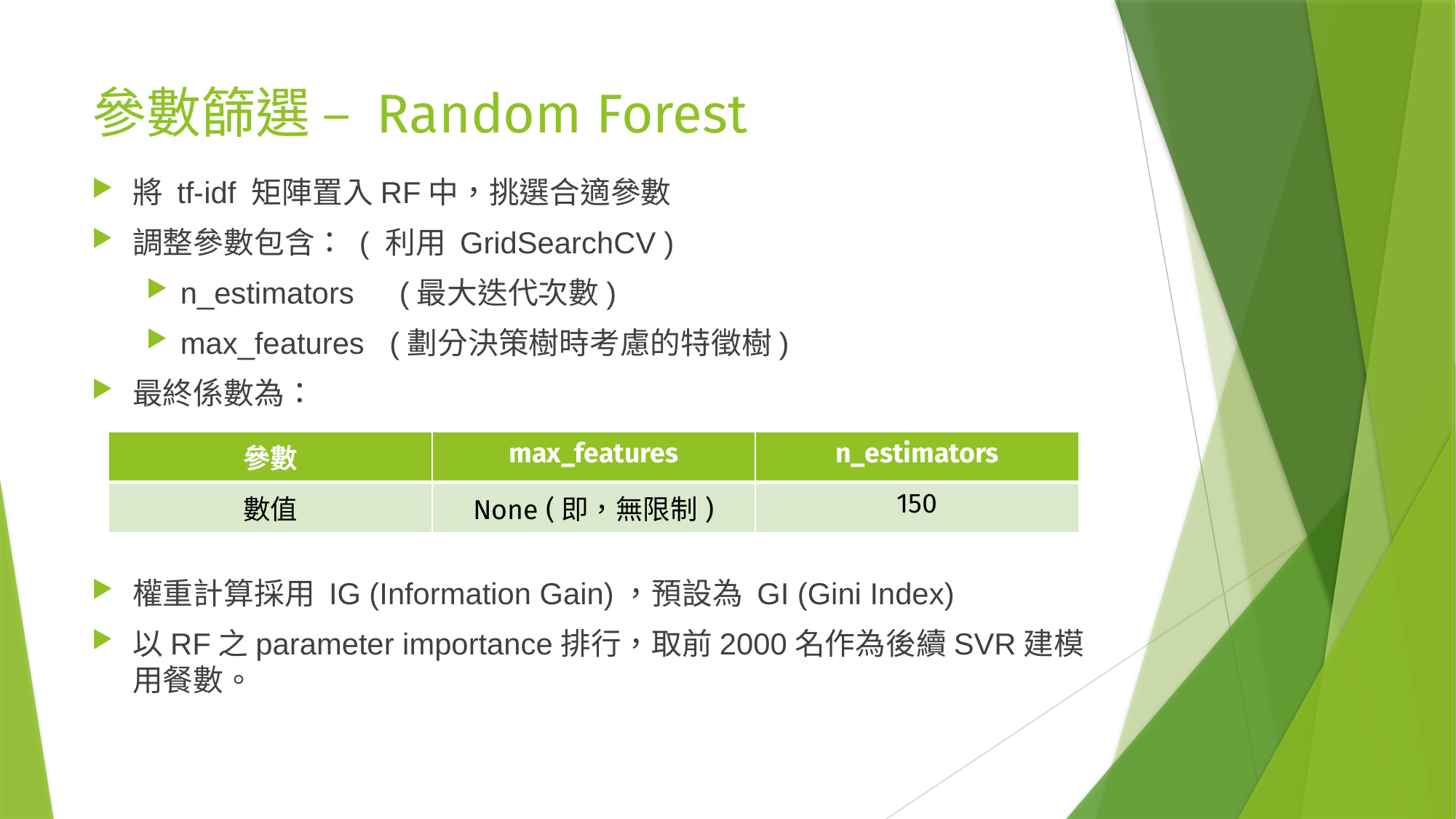

# 參數篩選 – Random Forest
將 tf-idf 矩陣置入RF中，挑選合適參數
調整參數包含： ( 利用 GridSearchCV )
n_estimators　(最大迭代次數)
max_features   (劃分決策樹時考慮的特徵樹)
最終係數為：

權重計算採用 IG (Information Gain)，預設為 GI (Gini Index)
以RF之parameter importance排行，取前2000名作為後續SVR建模用餐數。

| 參數 | max\_features | n\_estimators |
| --- | --- | --- |
| 數值 | None (即，無限制) | 150 |